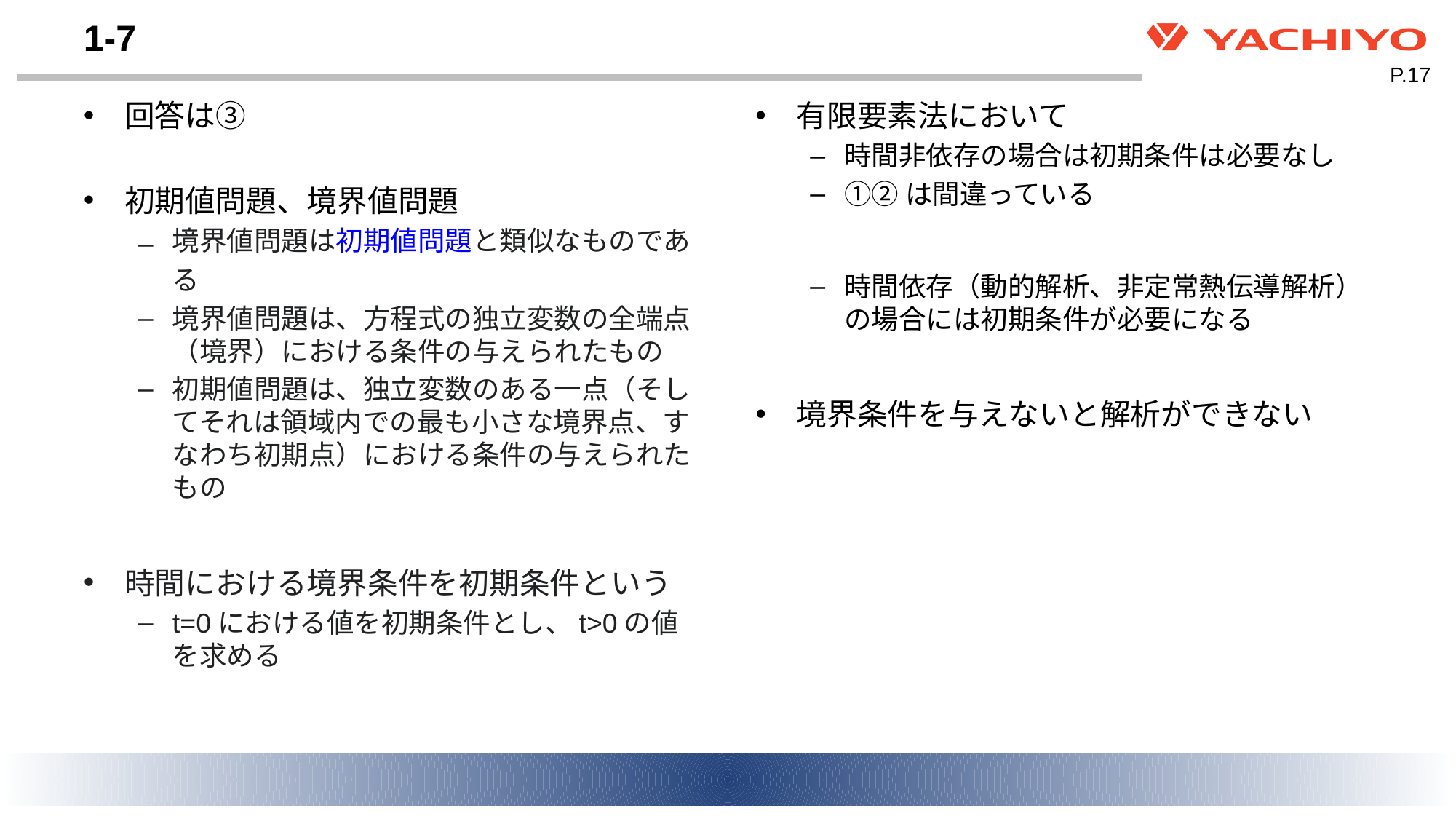

# 1-7
回答は③

初期値問題、境界値問題
境界値問題は初期値問題と類似なものである
境界値問題は、方程式の独立変数の全端点（境界）における条件の与えられたもの
初期値問題は、独立変数のある一点（そしてそれは領域内での最も小さな境界点、すなわち初期点）における条件の与えられたもの

時間における境界条件を初期条件という
t=0における値を初期条件とし、t>0の値を求める

有限要素法において
時間非依存の場合は初期条件は必要なし
①②は間違っている

時間依存（動的解析、非定常熱伝導解析）の場合には初期条件が必要になる

境界条件を与えないと解析ができない